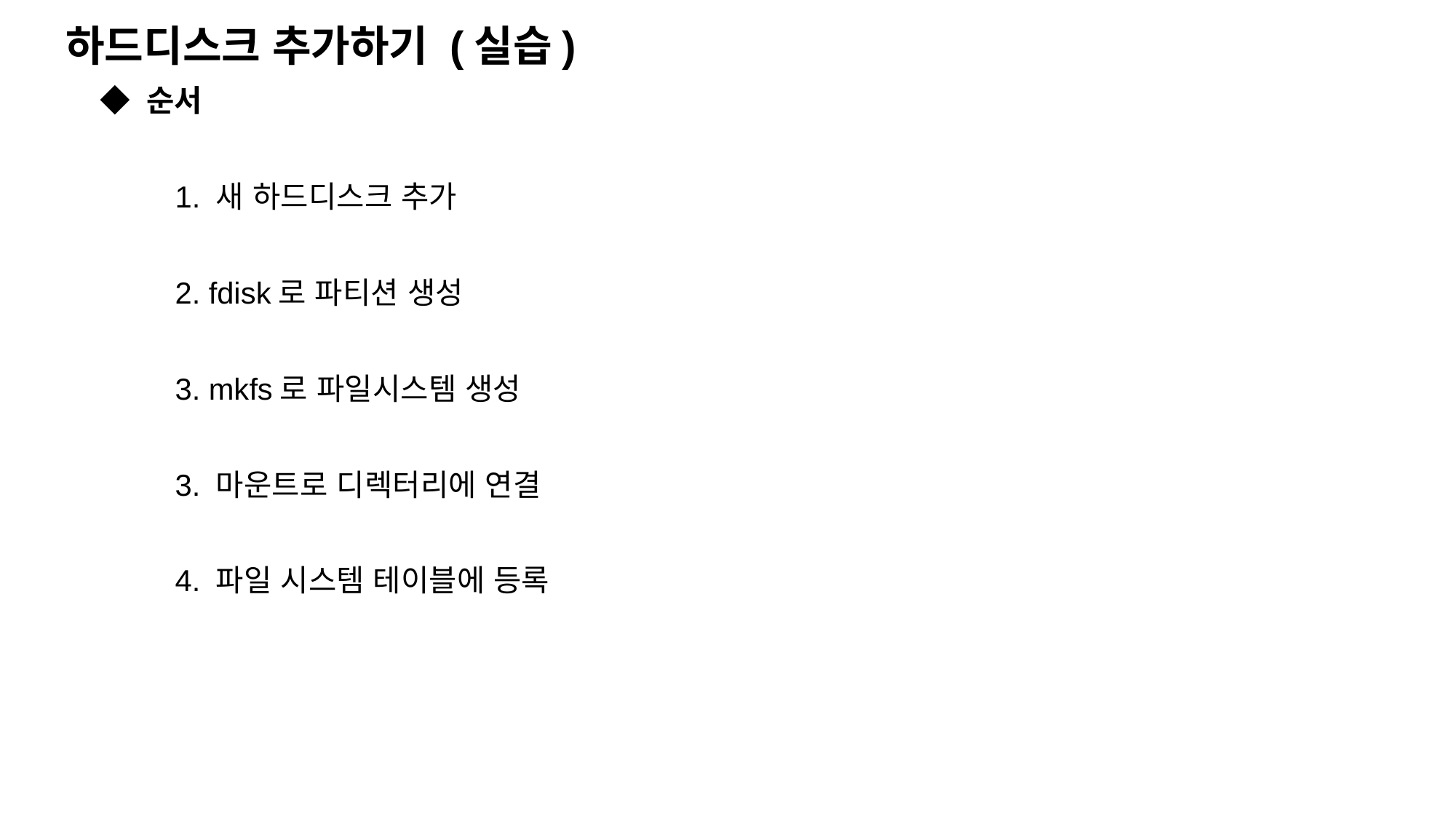

하드디스크 추가하기 (실습)
    ◆ 순서

	1. 새 하드디스크 추가

	2. fdisk로 파티션 생성

	3. mkfs로 파일시스템 생성

	3. 마운트로 디렉터리에 연결

	4. 파일 시스템 테이블에 등록